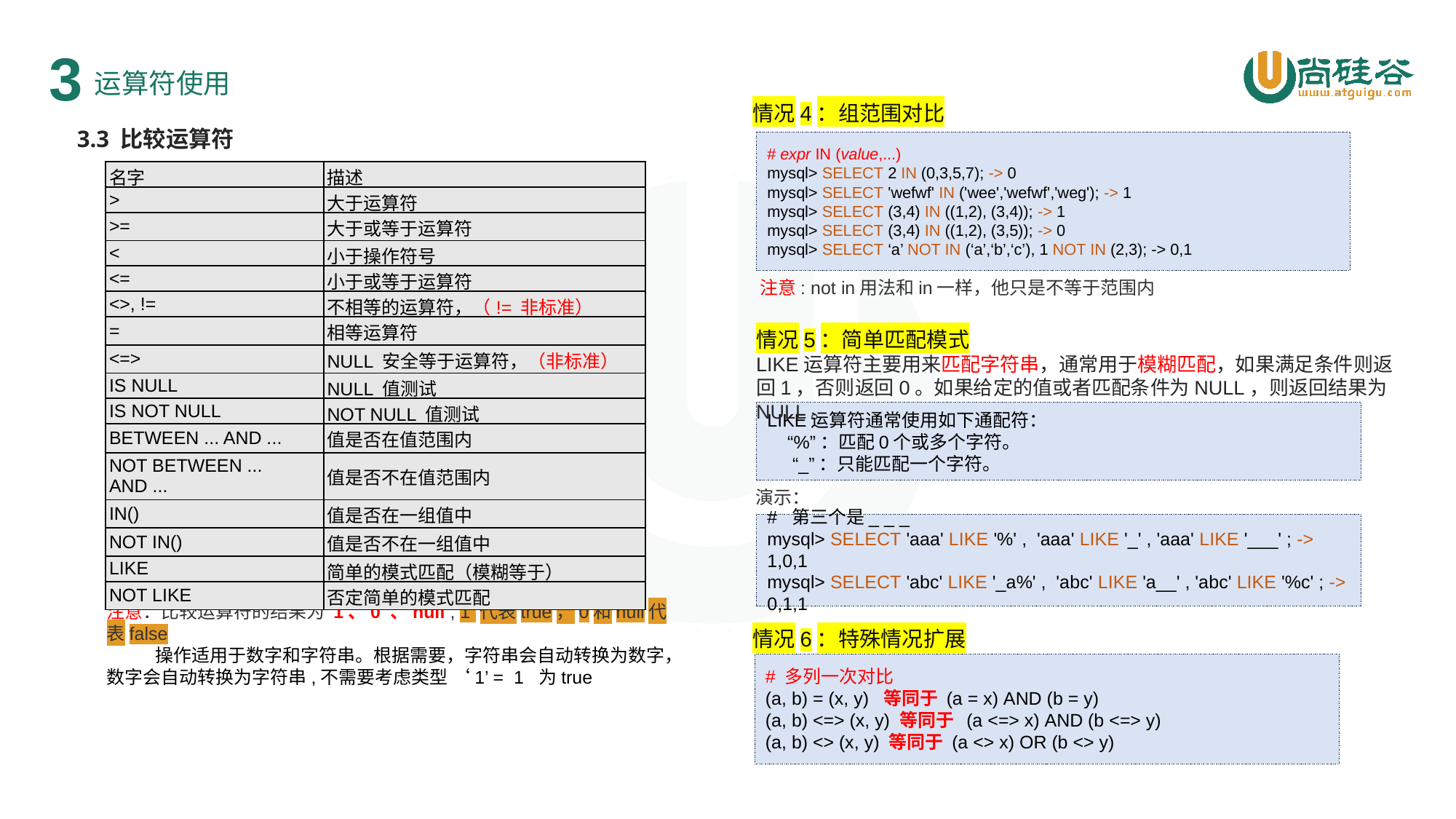

3
运算符使用
情况4：组范围对比
3.3 比较运算符
# expr IN (value,...)
mysql> SELECT 2 IN (0,3,5,7); -> 0
mysql> SELECT 'wefwf' IN ('wee','wefwf','weg'); -> 1
mysql> SELECT (3,4) IN ((1,2), (3,4)); -> 1
mysql> SELECT (3,4) IN ((1,2), (3,5)); -> 0
mysql> SELECT ‘a’ NOT IN (‘a’,‘b’,‘c’), 1 NOT IN (2,3); -> 0,1
| 名字 | 描述 |
| --- | --- |
| > | 大于运算符 |
| >= | 大于或等于运算符 |
| < | 小于操作符号 |
| <= | 小于或等于运算符 |
| <>, != | 不相等的运算符，（!= 非标准） |
| = | 相等运算符 |
| <=> | NULL 安全等于运算符，（非标准） |
| IS NULL | NULL 值测试 |
| IS NOT NULL | NOT NULL 值测试 |
| BETWEEN ... AND ... | 值是否在值范围内 |
| NOT BETWEEN ... AND ... | 值是否不在值范围内 |
| IN() | 值是否在一组值中 |
| NOT IN() | 值是否不在一组值中 |
| LIKE | 简单的模式匹配（模糊等于） |
| NOT LIKE | 否定简单的模式匹配 |
注意: not in用法和in一样，他只是不等于范围内
情况5：简单匹配模式
LIKE运算符主要用来匹配字符串，通常用于模糊匹配，如果满足条件则返回1，否则返回0。如果给定的值或者匹配条件为NULL，则返回结果为NULL。
LIKE运算符通常使用如下通配符：
    “%”：匹配0个或多个字符。
     “_”：只能匹配一个字符。
演示：
#  第三个是_ _ _
mysql> SELECT 'aaa' LIKE '%' ,  'aaa' LIKE '_' , 'aaa' LIKE '___' ; -> 1,0,1
mysql> SELECT 'abc' LIKE '_a%' ,  'abc' LIKE 'a__' , 'abc' LIKE '%c' ; -> 0,1,1
注意：比较运算符的结果为 1、0 、null , 1 代表true，0和null代表false
           操作适用于数字和字符串。根据需要，字符串会自动转换为数字，数字会自动转换为字符串,不需要考虑类型 ‘1’ =  1  为true
情况6：特殊情况扩展

# 多列一次对比
(a, b) = (x, y)  等同于 (a = x) AND (b = y)
(a, b) <=> (x, y) 等同于  (a <=> x) AND (b <=> y)
(a, b) <> (x, y) 等同于 (a <> x) OR (b <> y)